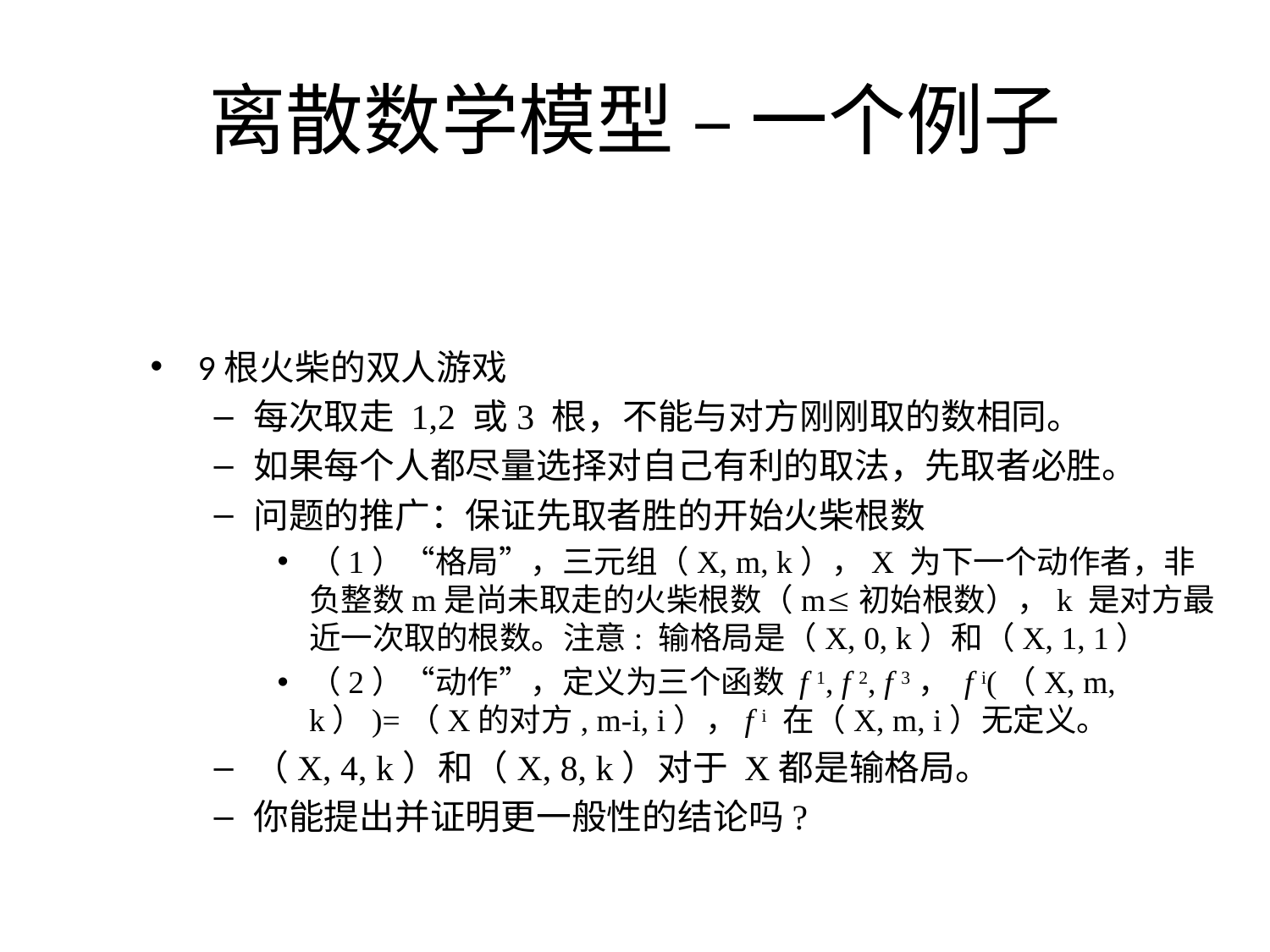

# 离散数学模型 – 一个例子
9根火柴的双人游戏
每次取走 1,2 或3 根，不能与对方刚刚取的数相同。
如果每个人都尽量选择对自己有利的取法，先取者必胜。
问题的推广：保证先取者胜的开始火柴根数
（1）“格局”，三元组（X, m, k），X 为下一个动作者，非负整数m是尚未取走的火柴根数（m≤初始根数），k 是对方最近一次取的根数。注意: 输格局是（X, 0, k）和（X, 1, 1）
（2）“动作”，定义为三个函数 f 1, f 2, f 3， f i(（X, m, k）)=（X的对方, m-i, i），f i 在（X, m, i）无定义。
（X, 4, k）和（X, 8, k）对于 X都是输格局。
你能提出并证明更一般性的结论吗?